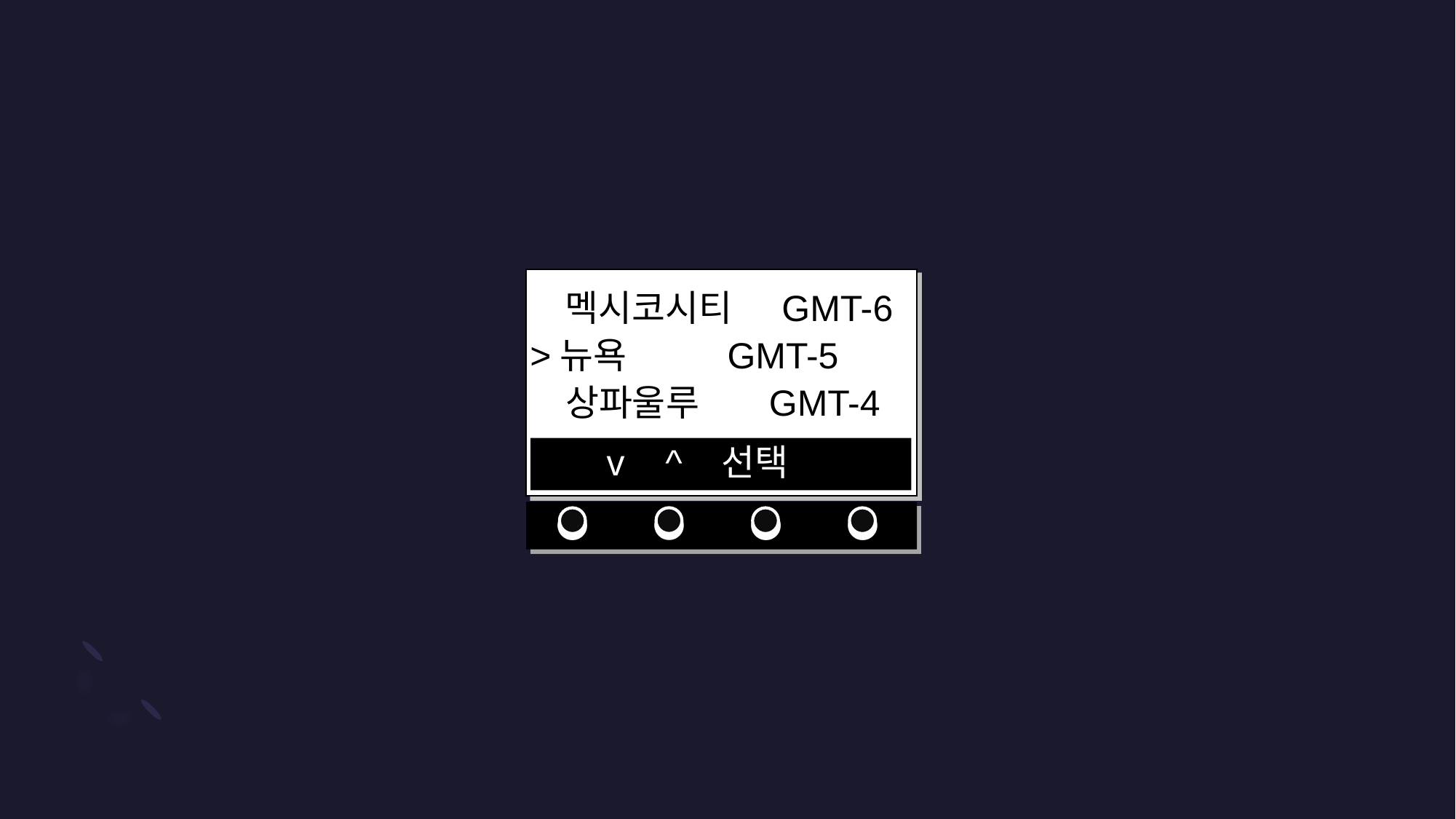

멕시코시티    GMT-6
 >뉴욕         GMT-5
 상파울루      GMT-4
       v    ^   선택